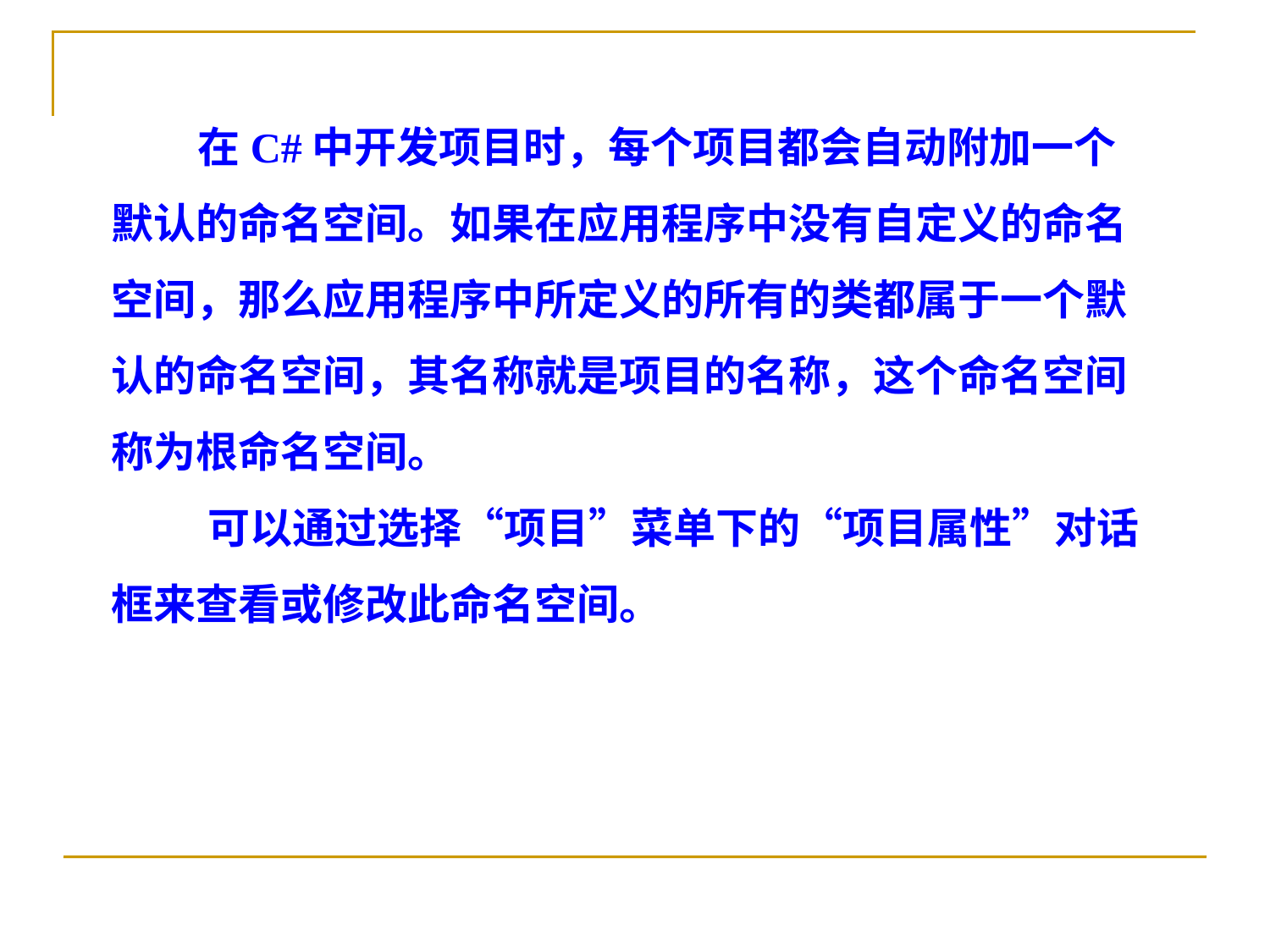

在C#中开发项目时，每个项目都会自动附加一个默认的命名空间。如果在应用程序中没有自定义的命名空间，那么应用程序中所定义的所有的类都属于一个默认的命名空间，其名称就是项目的名称，这个命名空间称为根命名空间。
         可以通过选择“项目”菜单下的“项目属性”对话框来查看或修改此命名空间。